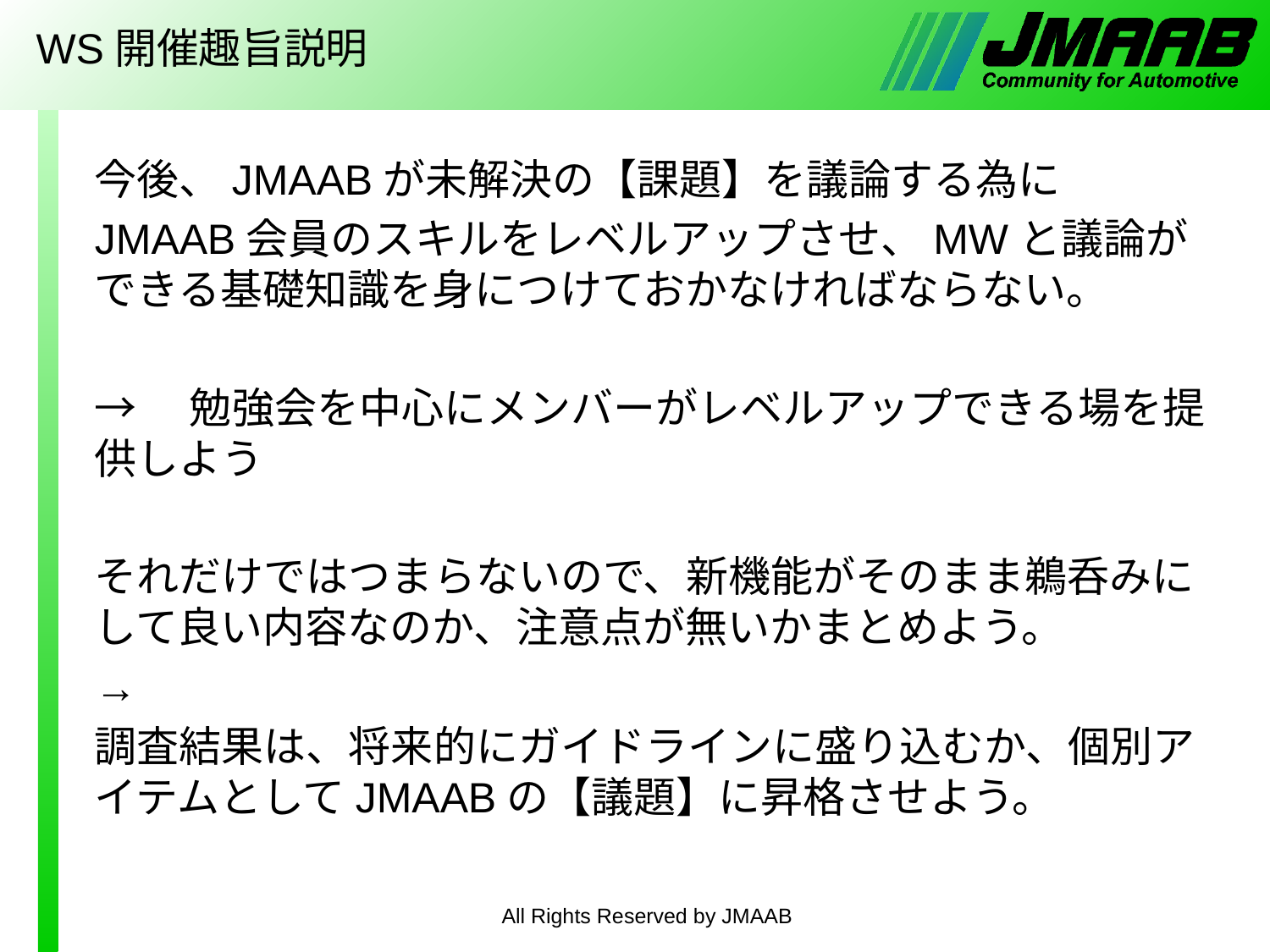

# WS開催趣旨説明
今後、JMAABが未解決の【課題】を議論する為に
JMAAB会員のスキルをレベルアップさせ、MWと議論ができる基礎知識を身につけておかなければならない。

→　勉強会を中心にメンバーがレベルアップできる場を提供しよう

それだけではつまらないので、新機能がそのまま鵜呑みにして良い内容なのか、注意点が無いかまとめよう。
→
調査結果は、将来的にガイドラインに盛り込むか、個別アイテムとしてJMAABの【議題】に昇格させよう。